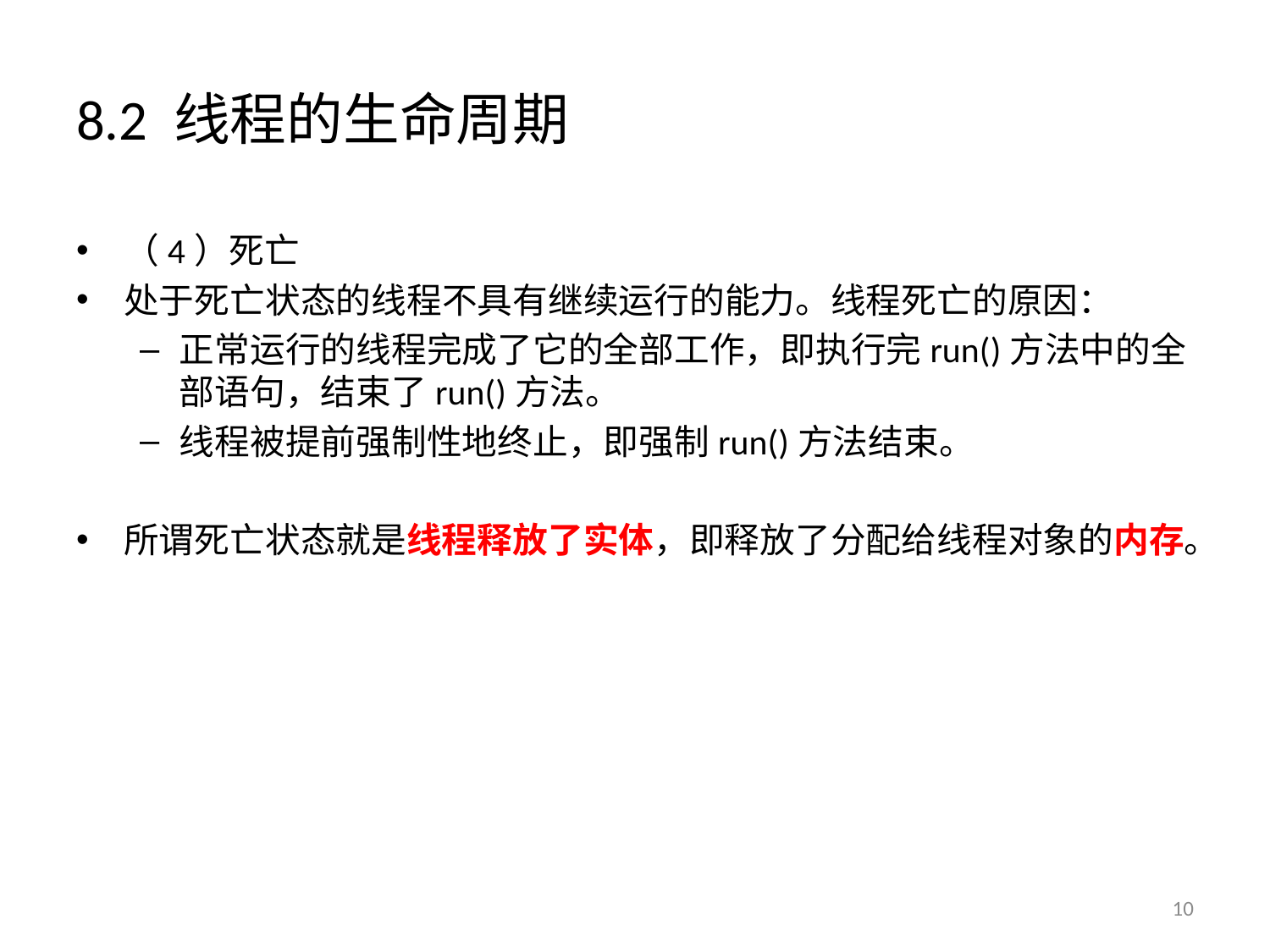

# 8.2 线程的生命周期
（4）死亡
处于死亡状态的线程不具有继续运行的能力。线程死亡的原因：
正常运行的线程完成了它的全部工作，即执行完run()方法中的全部语句，结束了run()方法。
线程被提前强制性地终止，即强制run()方法结束。

所谓死亡状态就是线程释放了实体，即释放了分配给线程对象的内存。
10